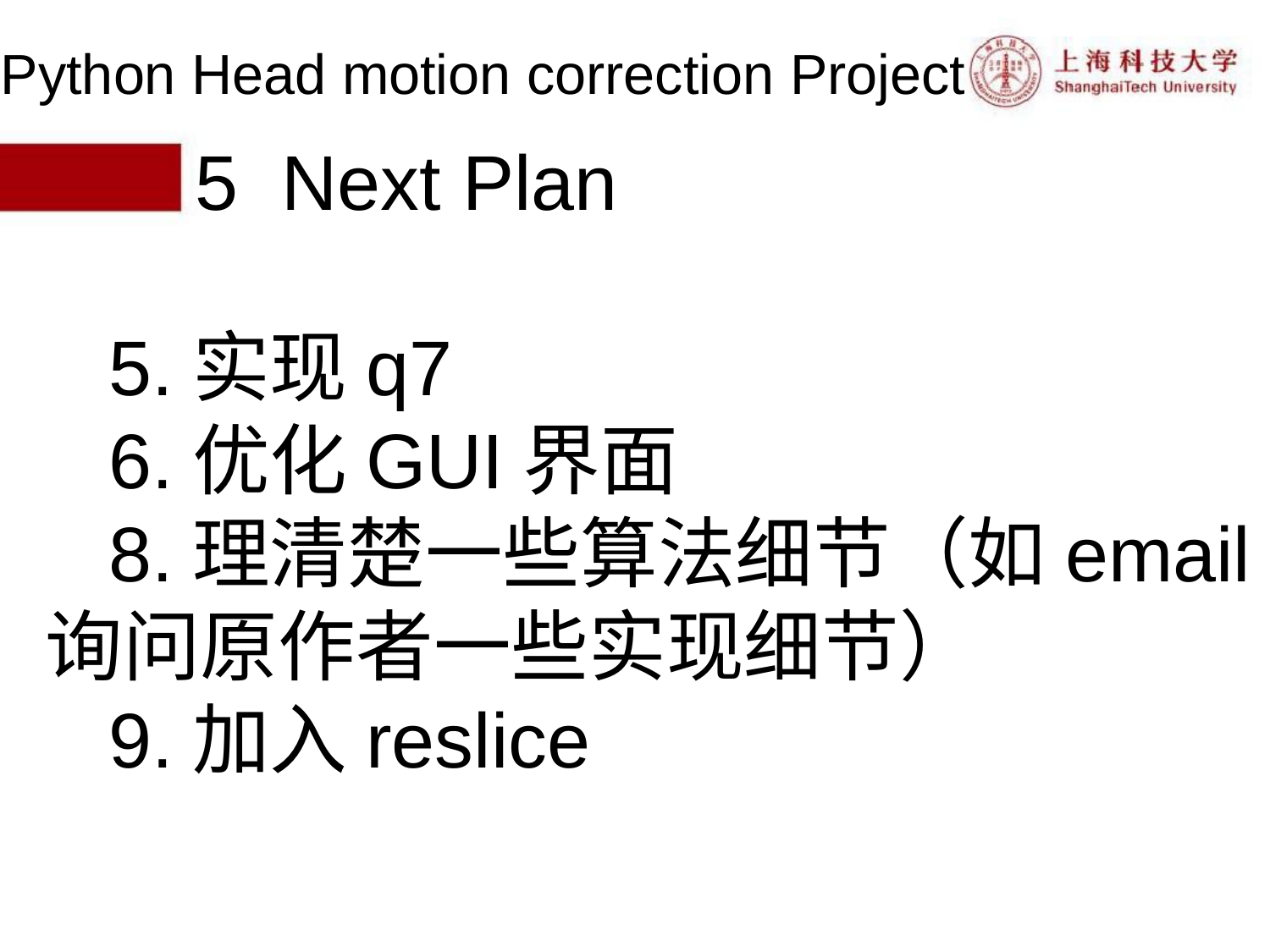

# Python Head motion correction Project
    5  Next Plan

5.实现q7
6.优化GUI界面
8.理清楚一些算法细节（如email询问原作者一些实现细节）
9.加入reslice